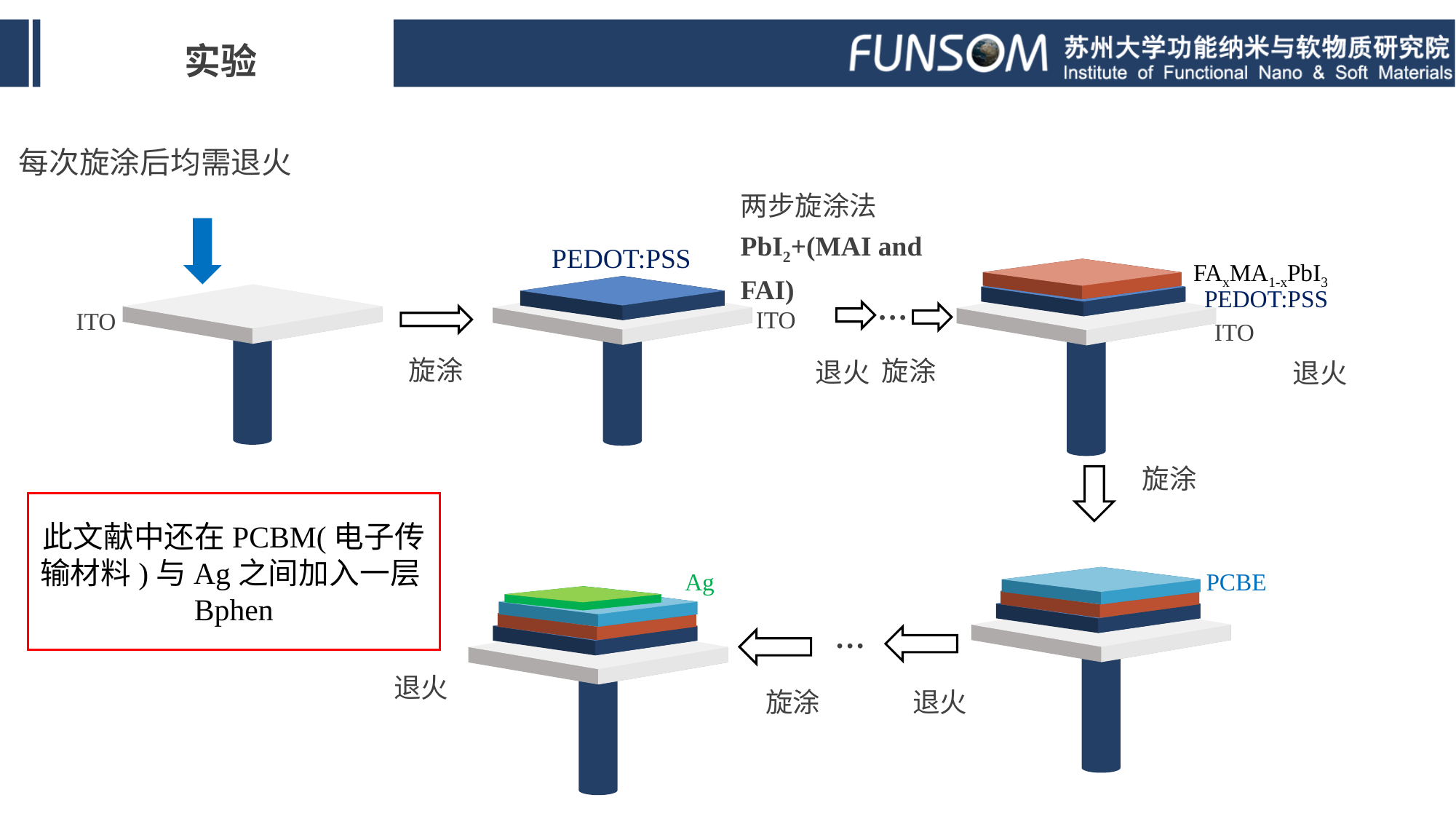

实验
每次旋涂后均需退火

两步旋涂法
PbI2+(MAI and FAI)

PEDOT:PSS

PEDOT:PSS
…
ITO
ITO

ITO
FAxMA1-xPbI3

旋涂
旋涂
退火
退火
旋涂

此文献中还在PCBM(电子传输材料)与Ag之间加入一层Bphen
Ag

PCBE

…

退火
旋涂
退火